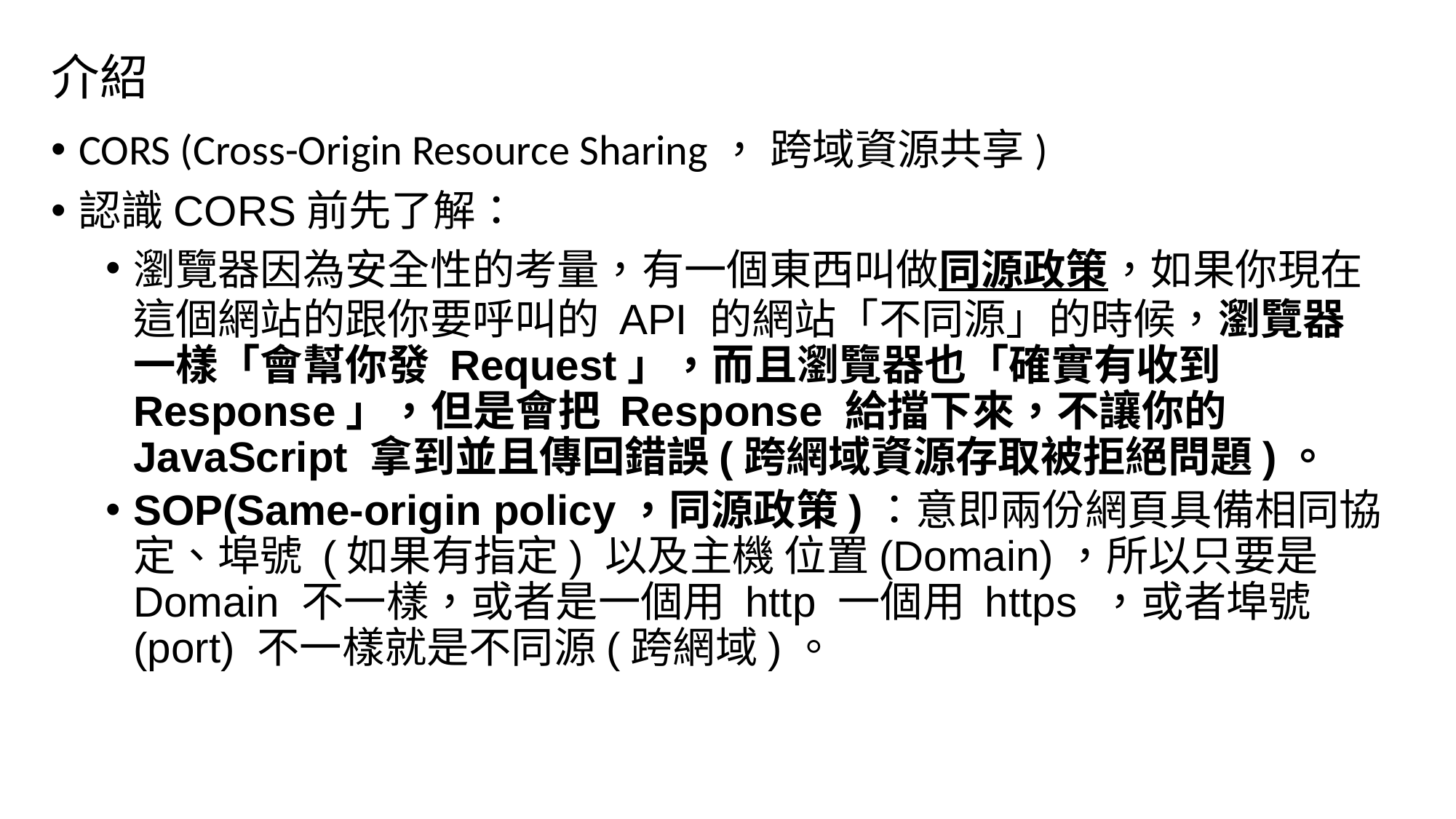

# 介紹
CORS (Cross-Origin Resource Sharing， 跨域資源共享)
認識CORS前先了解：
瀏覽器因為安全性的考量，有⼀個東⻄叫做同源政策，如果你現在這個網站的跟你要呼叫的 API 的網站「不同源」的時候，瀏覽器⼀樣「會幫你發 Request」，⽽且瀏覽器也「確實有收到 Response」，但是會把 Response 給擋下來，不讓你的 JavaScript 拿到並且傳回錯誤(跨網域資源存取被拒絕問題)。
SOP(Same-origin policy，同源政策)：意即兩份網⾴具備相同協定、埠號 (如果有指定) 以及主機 位置(Domain)，所以只要是 Domain 不⼀樣，或者是⼀個⽤ http ⼀個⽤ https ，或者埠號(port) 不⼀樣就是不同源(跨網域)。